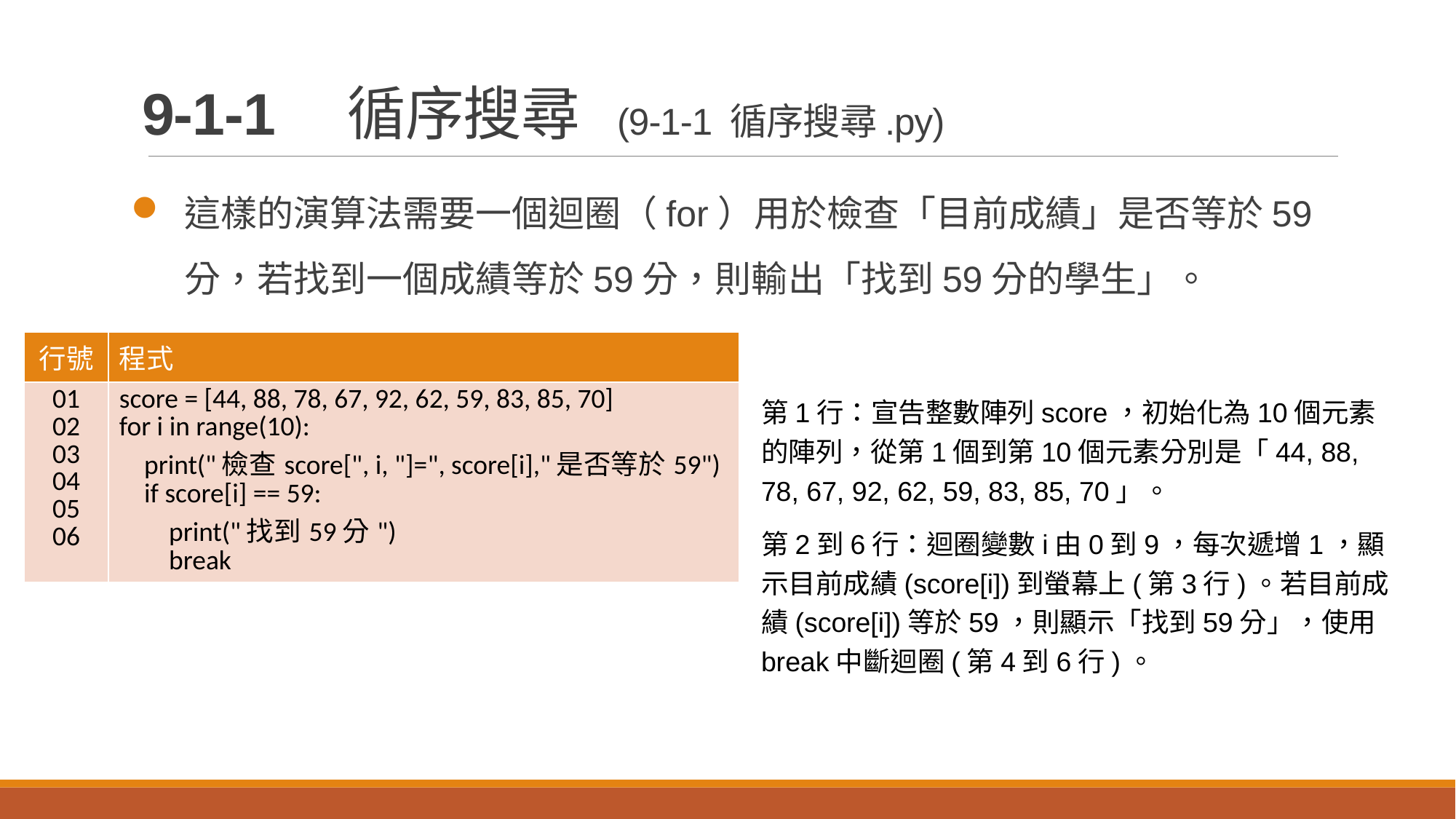

# 9-1-1　循序搜尋  (9-1-1 循序搜尋.py)
這樣的演算法需要一個迴圈（for）用於檢查「目前成績」是否等於59分，若找到一個成績等於59分，則輸出「找到59分的學生」。
| 行號 | 程式 |
| --- | --- |
| 01 02 03 04 05 06 | score = [44, 88, 78, 67, 92, 62, 59, 83, 85, 70] for i in range(10): print("檢查score[", i, "]=", score[i],"是否等於59") if score[i] == 59: print("找到59分") break |
第1行：宣告整數陣列score，初始化為10個元素的陣列，從第1個到第10個元素分別是「44, 88, 78, 67, 92, 62, 59, 83, 85, 70」。
第2到6行：迴圈變數i由0到9，每次遞增1，顯示目前成績(score[i])到螢幕上(第3行)。若目前成績(score[i])等於59，則顯示「找到59分」，使用break中斷迴圈(第4到6行)。